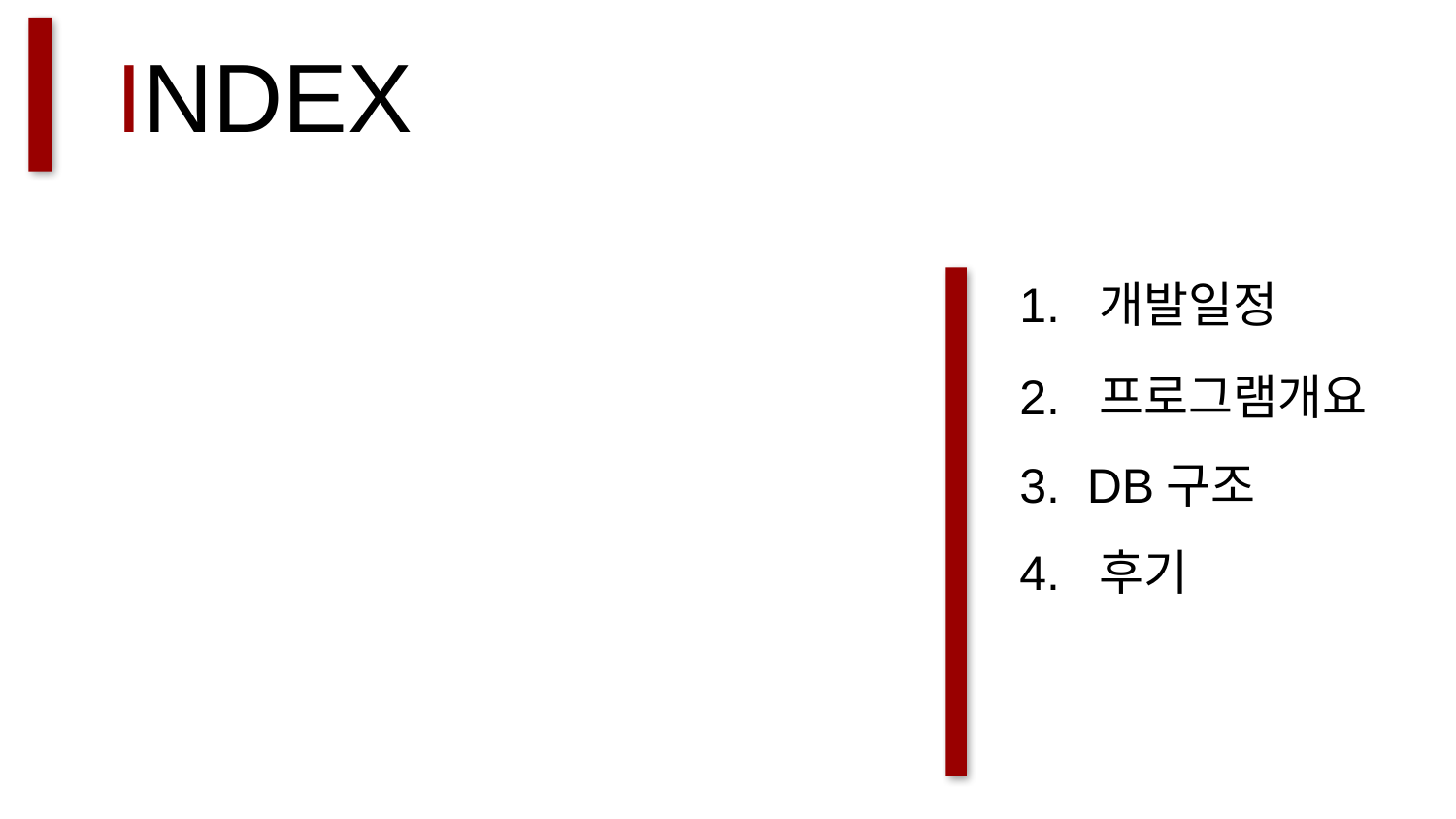

INDEX

 1.  개발일정
 2.  프로그램개요
 3.  DB구조

 4.  후기